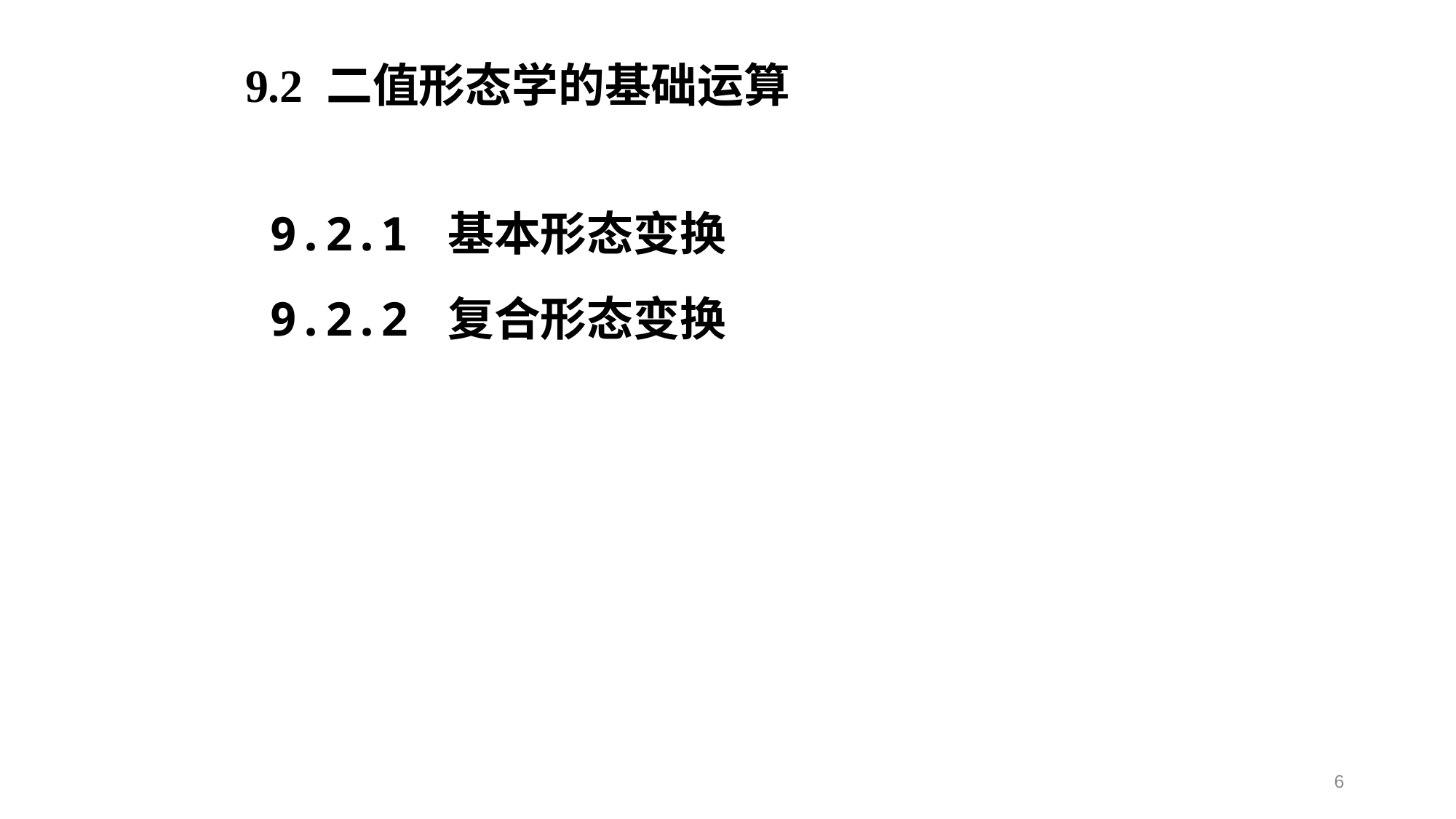

9.2 二值形态学的基础运算
9.2.1 基本形态变换
9.2.2 复合形态变换
6